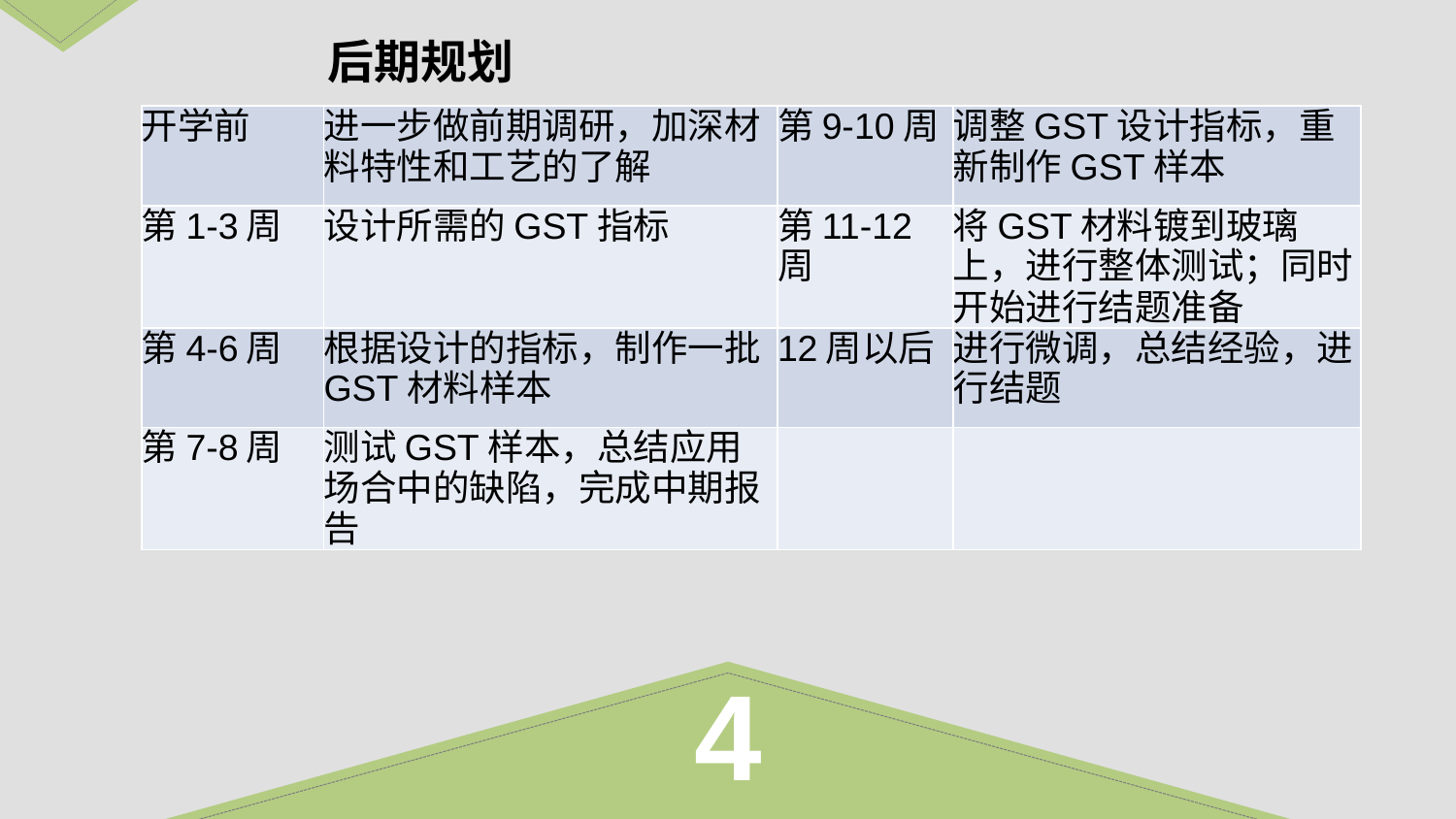

15

后期规划
| 开学前 | 进一步做前期调研，加深材料特性和工艺的了解 | 第9-10周 | 调整GST设计指标，重新制作GST样本 |
| --- | --- | --- | --- |
| 第1-3周 | 设计所需的GST指标 | 第11-12周 | 将GST材料镀到玻璃上，进行整体测试；同时开始进行结题准备 |
| 第4-6周 | 根据设计的指标，制作一批GST材料样本 | 12周以后 | 进行微调，总结经验，进行结题 |
| 第7-8周 | 测试GST样本，总结应用场合中的缺陷，完成中期报告 |  |  |
4